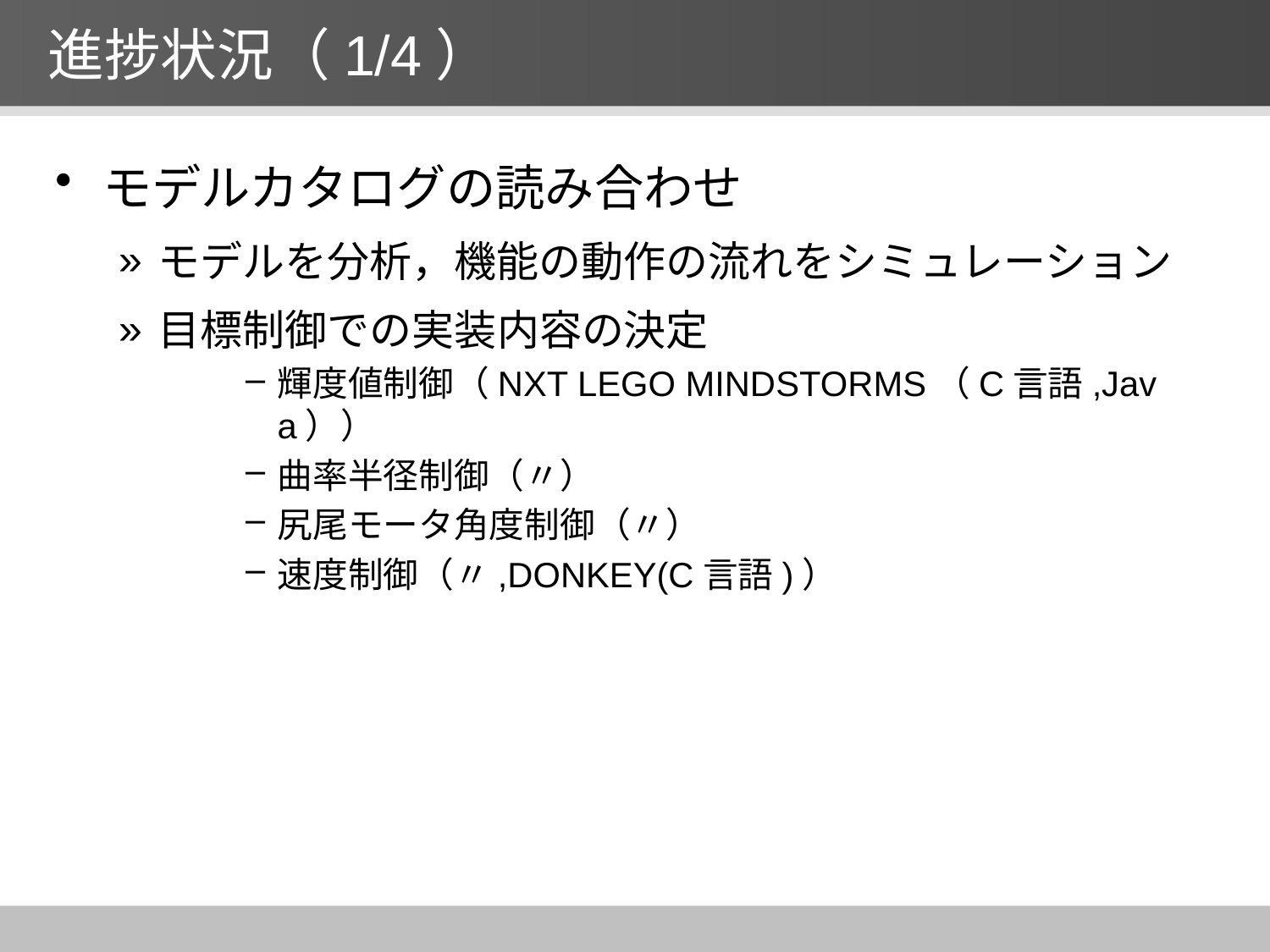

# 進捗状況（1/4）
モデルカタログの読み合わせ
モデルを分析，機能の動作の流れをシミュレーション
目標制御での実装内容の決定
輝度値制御（NXT LEGO MINDSTORMS（C言語,Java））
曲率半径制御（〃）
尻尾モータ角度制御（〃）
速度制御（〃,DONKEY(C言語)）